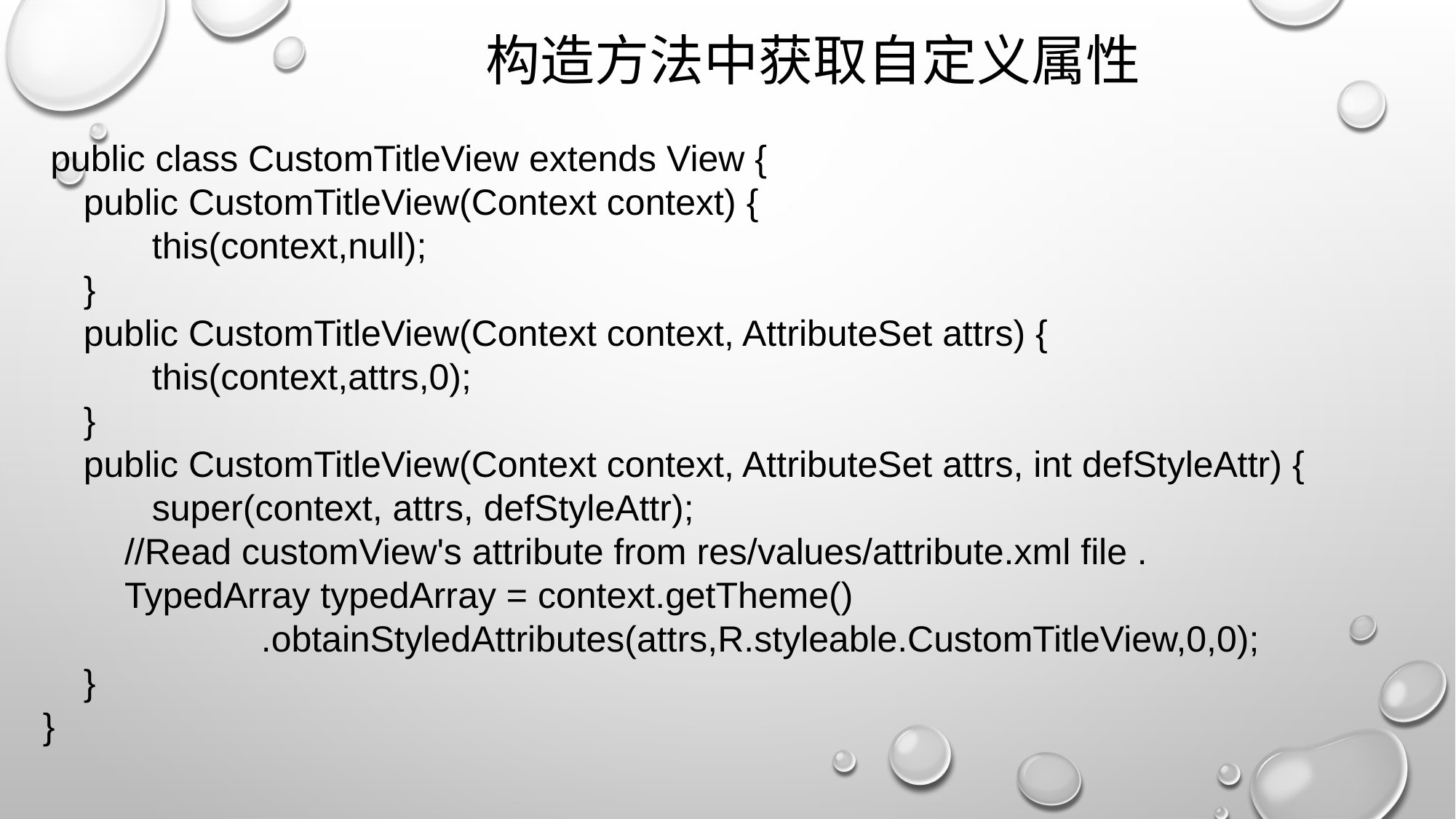

构造方法中获取自定义属性
 public class CustomTitleView extends View {
    public CustomTitleView(Context context) {
	this(context,null);
    }
    public CustomTitleView(Context context, AttributeSet attrs) {
	this(context,attrs,0);
    }
    public CustomTitleView(Context context, AttributeSet attrs, int defStyleAttr) {
	super(context, attrs, defStyleAttr);
        //Read customView's attribute from res/values/attribute.xml file .
        TypedArray typedArray = context.getTheme()
		.obtainStyledAttributes(attrs,R.styleable.CustomTitleView,0,0);
    }
}